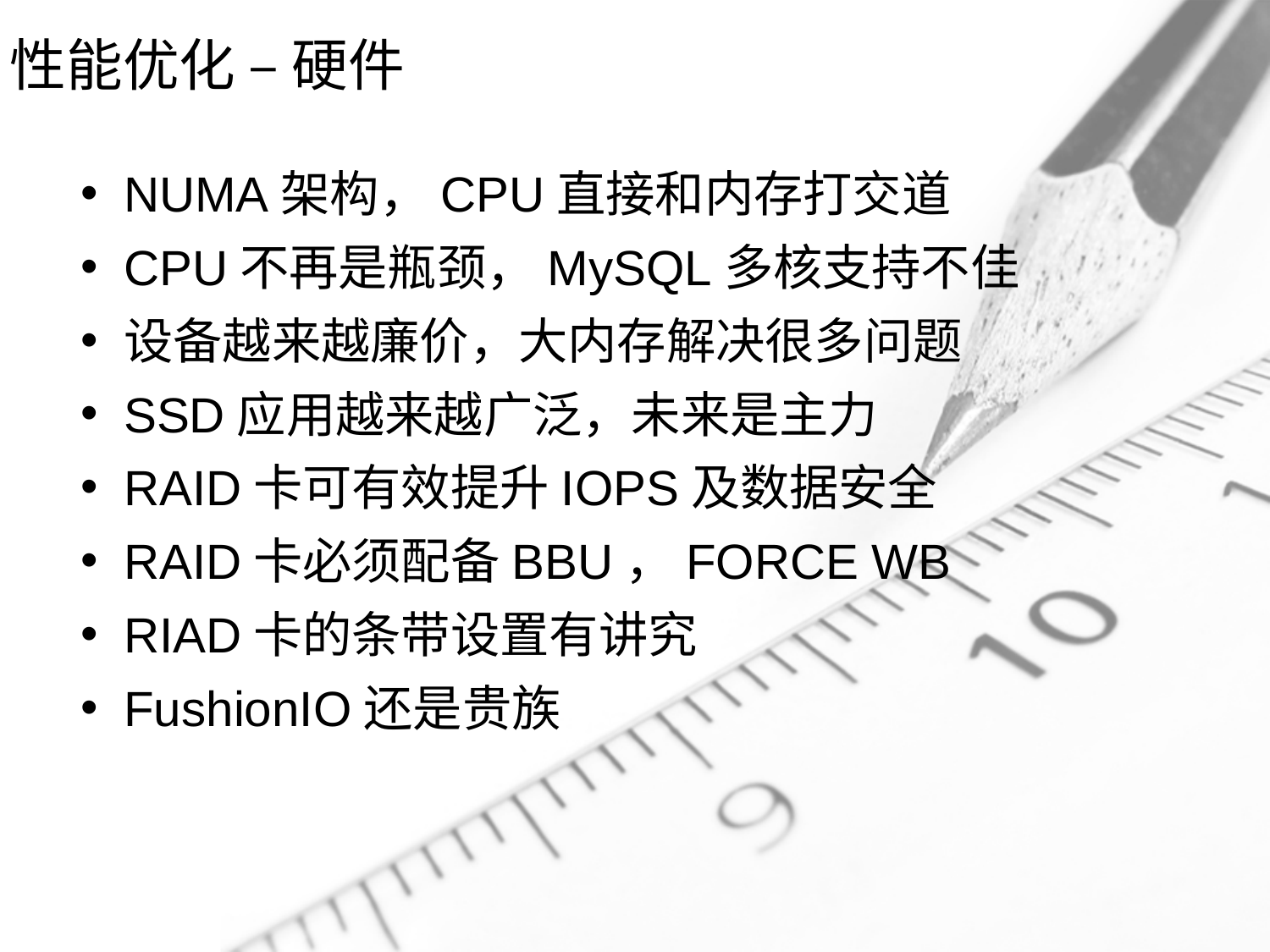

# 性能优化 – 硬件
NUMA架构，CPU直接和内存打交道
CPU不再是瓶颈，MySQL多核支持不佳
设备越来越廉价，大内存解决很多问题
SSD应用越来越广泛，未来是主力
RAID卡可有效提升IOPS及数据安全
RAID卡必须配备BBU，FORCE WB
RIAD卡的条带设置有讲究
FushionIO还是贵族